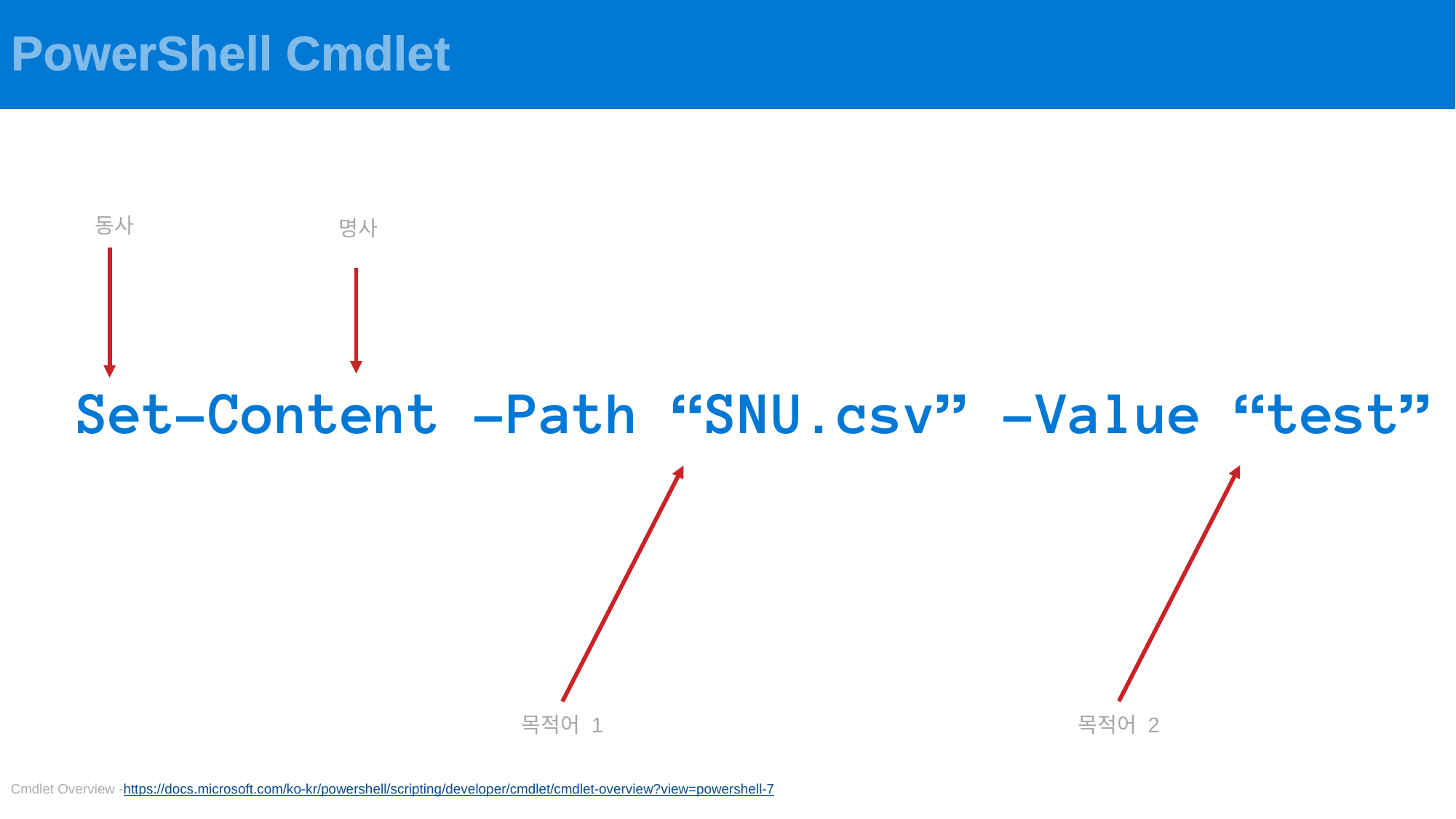

PowerShell Cmdlet
동사
명사
Set-Content –Path “SNU.csv” –Value “test”
목적어 2
목적어 1
Cmdlet Overview -https://docs.microsoft.com/ko-kr/powershell/scripting/developer/cmdlet/cmdlet-overview?view=powershell-7